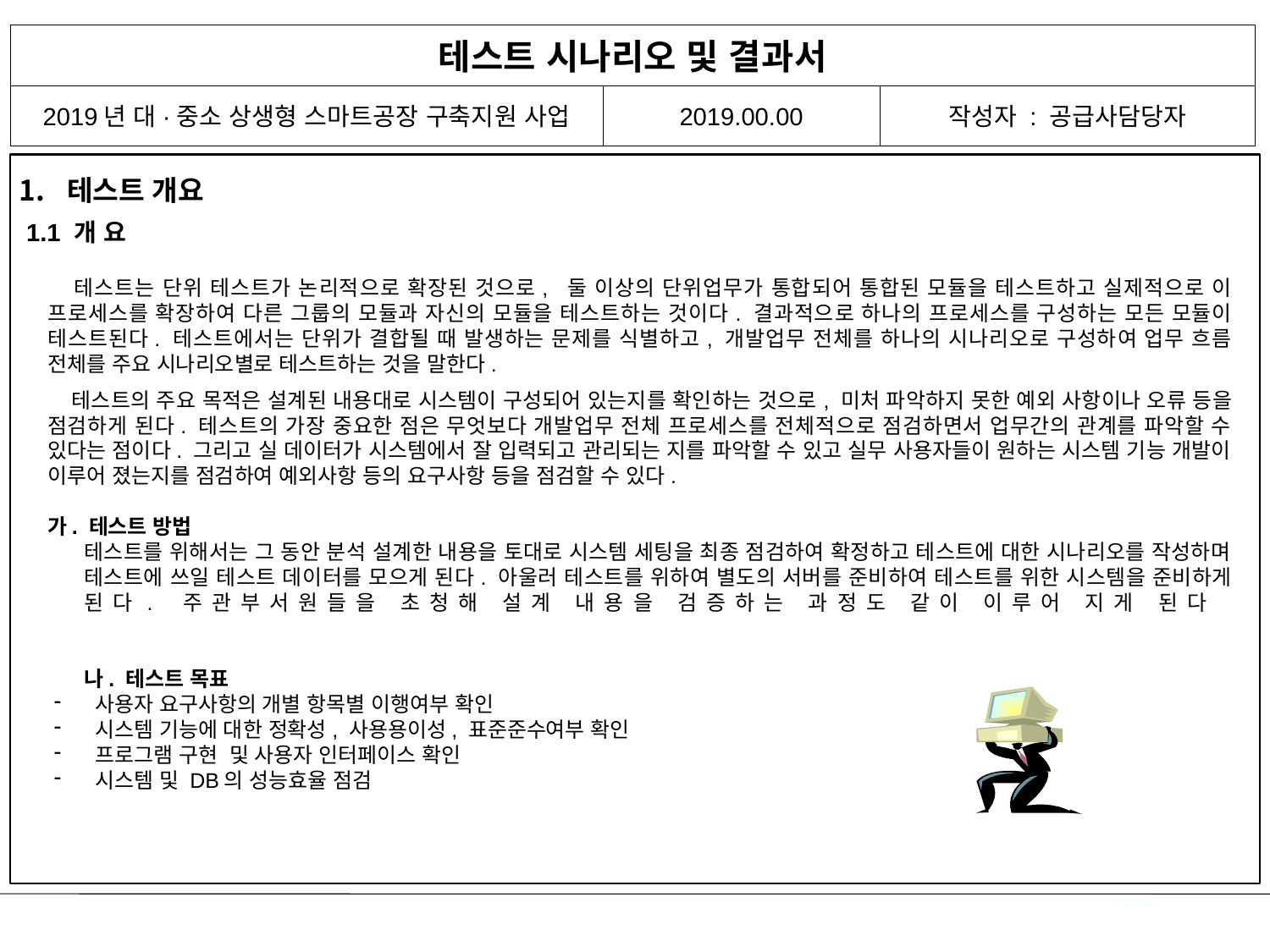

테스트 시나리오 및 결과서
2019년 대·중소 상생형 스마트공장 구축지원 사업
2019.00.00
작성자 : 공급사담당자

테스트 개요

 1.1 개 요
   테스트는 단위 테스트가 논리적으로 확장된 것으로,  둘 이상의 단위업무가 통합되어 통합된 모듈을 테스트하고 실제적으로 이 프로세스를 확장하여 다른 그룹의 모듈과 자신의 모듈을 테스트하는 것이다. 결과적으로 하나의 프로세스를 구성하는 모든 모듈이 테스트된다. 테스트에서는 단위가 결합될 때 발생하는 문제를 식별하고, 개발업무 전체를 하나의 시나리오로 구성하여 업무 흐름 전체를 주요 시나리오별로 테스트하는 것을 말한다.
   테스트의 주요 목적은 설계된 내용대로 시스템이 구성되어 있는지를 확인하는 것으로, 미처 파악하지 못한 예외 사항이나 오류 등을 점검하게 된다. 테스트의 가장 중요한 점은 무엇보다 개발업무 전체 프로세스를 전체적으로 점검하면서 업무간의 관계를 파악할 수 있다는 점이다. 그리고 실 데이터가 시스템에서 잘 입력되고 관리되는 지를 파악할 수 있고 실무 사용자들이 원하는 시스템 기능 개발이 이루어 졌는지를 점검하여 예외사항 등의 요구사항 등을 점검할 수 있다.
가. 테스트 방법
테스트를 위해서는 그 동안 분석 설계한 내용을 토대로 시스템 세팅을 최종 점검하여 확정하고 테스트에 대한 시나리오를 작성하며 테스트에 쓰일 테스트 데이터를 모으게 된다. 아울러 테스트를 위하여 별도의 서버를 준비하여 테스트를 위한 시스템을 준비하게 된다. 주관부서원들을 초청해 설계 내용을 검증하는 과정도 같이 이루어 지게 된다

나. 테스트 목표
 사용자 요구사항의 개별 항목별 이행여부 확인
 시스템 기능에 대한 정확성, 사용용이성, 표준준수여부 확인
 프로그램 구현  및 사용자 인터페이스 확인
 시스템 및 DB의 성능효율 점검